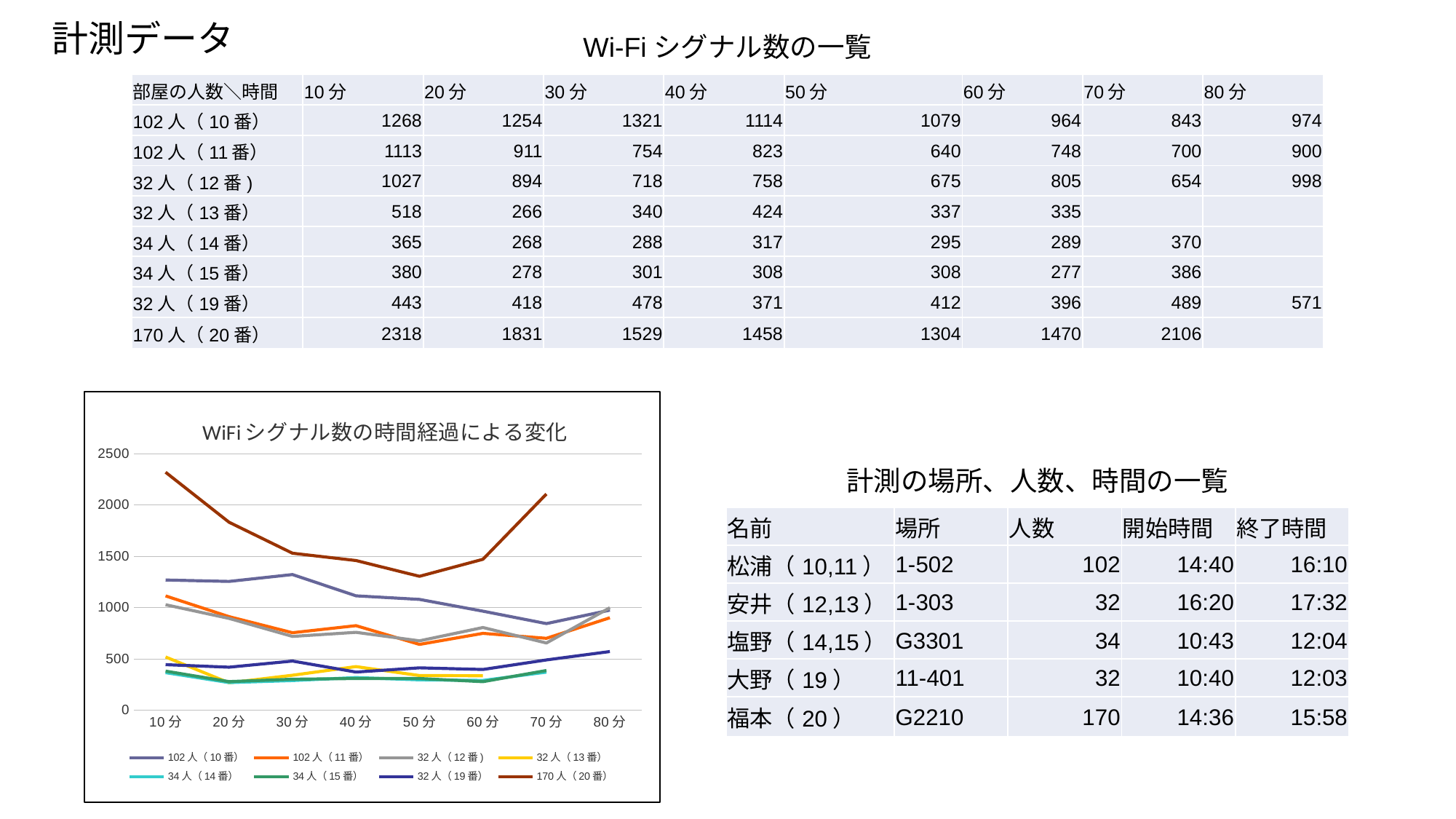

Wi-Fiシグナル数の一覧
# 計測データ
| 部屋の人数＼時間 | 10分 | 20分 | 30分 | 40分 | 50分 | 60分 | 70分 | 80分 |
| --- | --- | --- | --- | --- | --- | --- | --- | --- |
| 102人（10番） | 1268 | 1254 | 1321 | 1114 | 1079 | 964 | 843 | 974 |
| 102人（11番） | 1113 | 911 | 754 | 823 | 640 | 748 | 700 | 900 |
| 32人（12番) | 1027 | 894 | 718 | 758 | 675 | 805 | 654 | 998 |
| 32人（13番） | 518 | 266 | 340 | 424 | 337 | 335 |  |  |
| 34人（14番） | 365 | 268 | 288 | 317 | 295 | 289 | 370 |  |
| 34人（15番） | 380 | 278 | 301 | 308 | 308 | 277 | 386 |  |
| 32人（19番） | 443 | 418 | 478 | 371 | 412 | 396 | 489 | 571 |
| 170人（20番） | 2318 | 1831 | 1529 | 1458 | 1304 | 1470 | 2106 |  |

### Chart: WiFiシグナル数の時間経過による変化

| Category | 102人（10番） | 102人（11番） | 32人（12番) | 32人（13番） | 34人（14番） | 34人（15番） | 32人（19番） | 170人（20番） |
|---|---|---|---|---|---|---|---|---|
| 10分 | 1268.0 | 1113.0 | 1027.0 | 518.0 | 365.0 | 380.0 | 443.0 | 2318.0 |
| 20分 | 1254.0 | 911.0 | 894.0 | 266.0 | 268.0 | 278.0 | 418.0 | 1831.0 |
| 30分 | 1321.0 | 754.0 | 718.0 | 340.0 | 288.0 | 301.0 | 478.0 | 1529.0 |
| 40分 | 1114.0 | 823.0 | 758.0 | 424.0 | 317.0 | 308.0 | 371.0 | 1458.0 |
| 50分 | 1079.0 | 640.0 | 675.0 | 337.0 | 295.0 | 308.0 | 412.0 | 1304.0 |
| 60分 | 964.0 | 748.0 | 805.0 | 335.0 | 289.0 | 277.0 | 396.0 | 1470.0 |
| 70分 | 843.0 | 700.0 | 654.0 | None | 370.0 | 386.0 | 489.0 | 2106.0 |
| 80分 | 974.0 | 900.0 | 998.0 | None | None | None | 571.0 | None |
計測の場所、人数、時間の一覧
| 名前 | 場所 | 人数 | 開始時間 | 終了時間 |
| --- | --- | --- | --- | --- |
| 松浦（10,11） | 1-502 | 102 | 14:40 | 16:10 |
| 安井（12,13） | 1-303 | 32 | 16:20 | 17:32 |
| 塩野（14,15） | G3301 | 34 | 10:43 | 12:04 |
| 大野（19） | 11-401 | 32 | 10:40 | 12:03 |
| 福本（20） | G2210 | 170 | 14:36 | 15:58 |